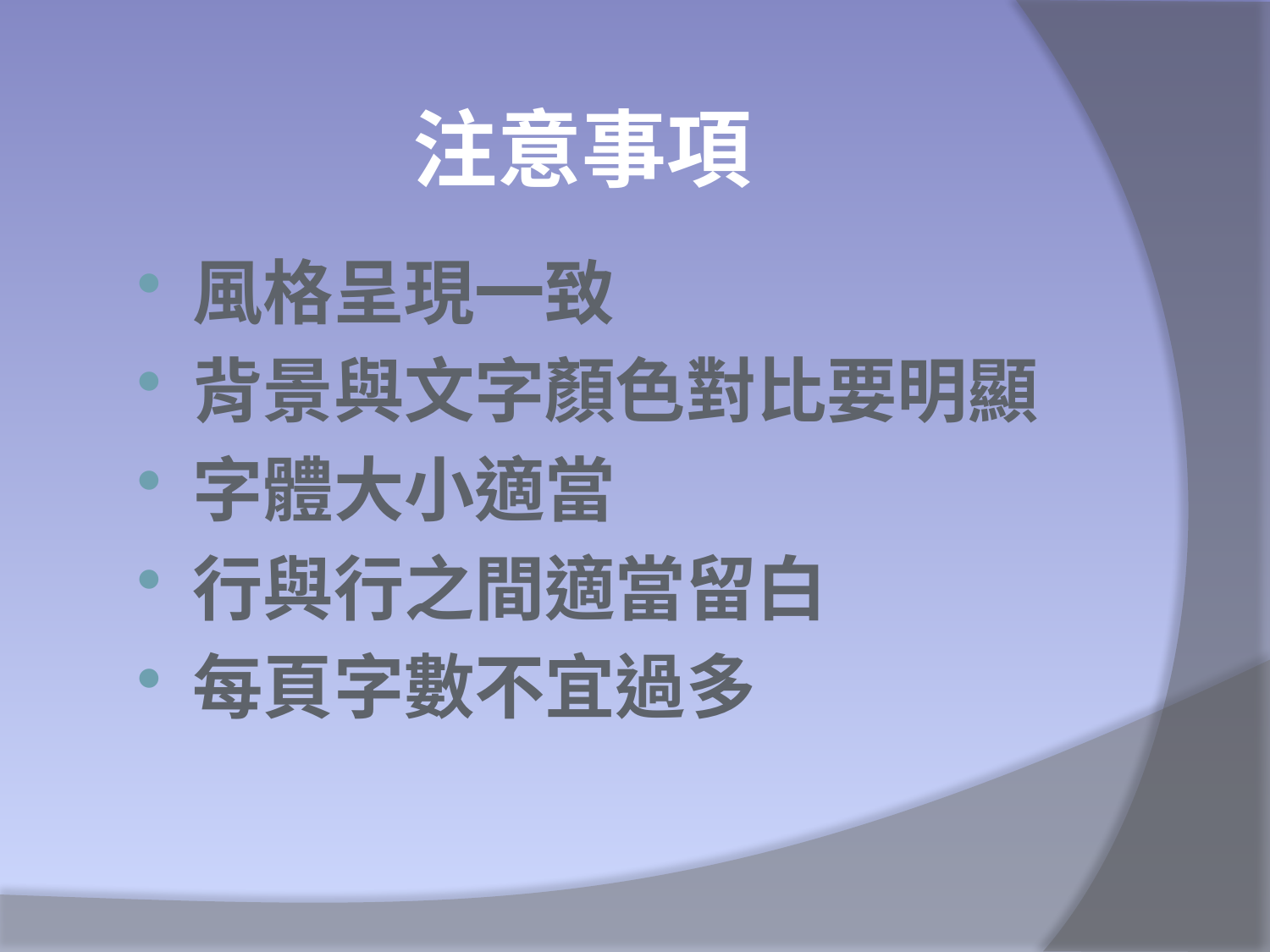

# 注意事項
風格呈現一致
背景與文字顏色對比要明顯
字體大小適當
行與行之間適當留白
每頁字數不宜過多